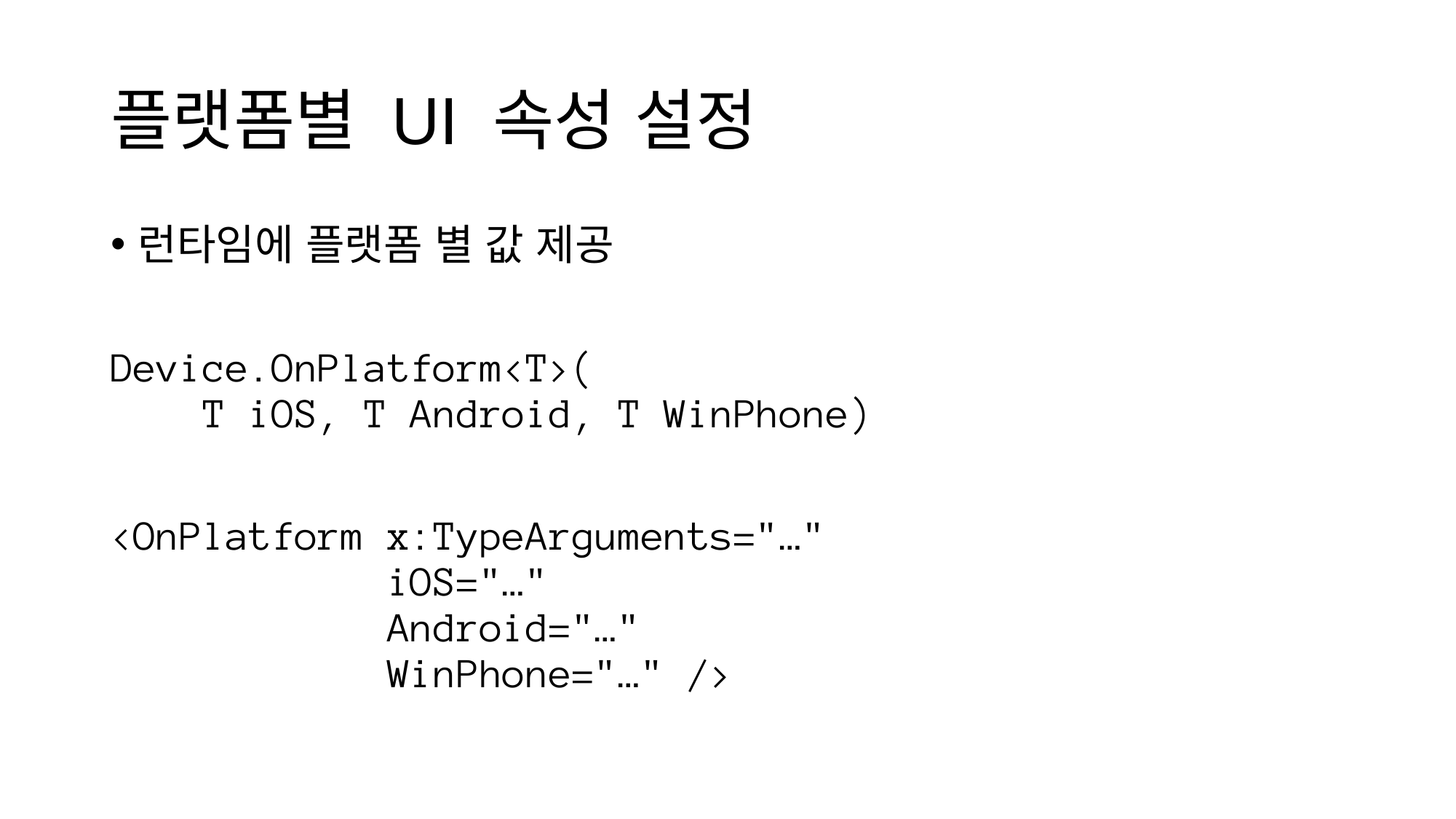

# 플랫폼별 UI 속성 설정
런타임에 플랫폼 별 값 제공

Device.OnPlatform<T>(
    T iOS, T Android, T WinPhone)

<OnPlatform x:TypeArguments="…"
            iOS="…"
            Android="…"
            WinPhone="…" />